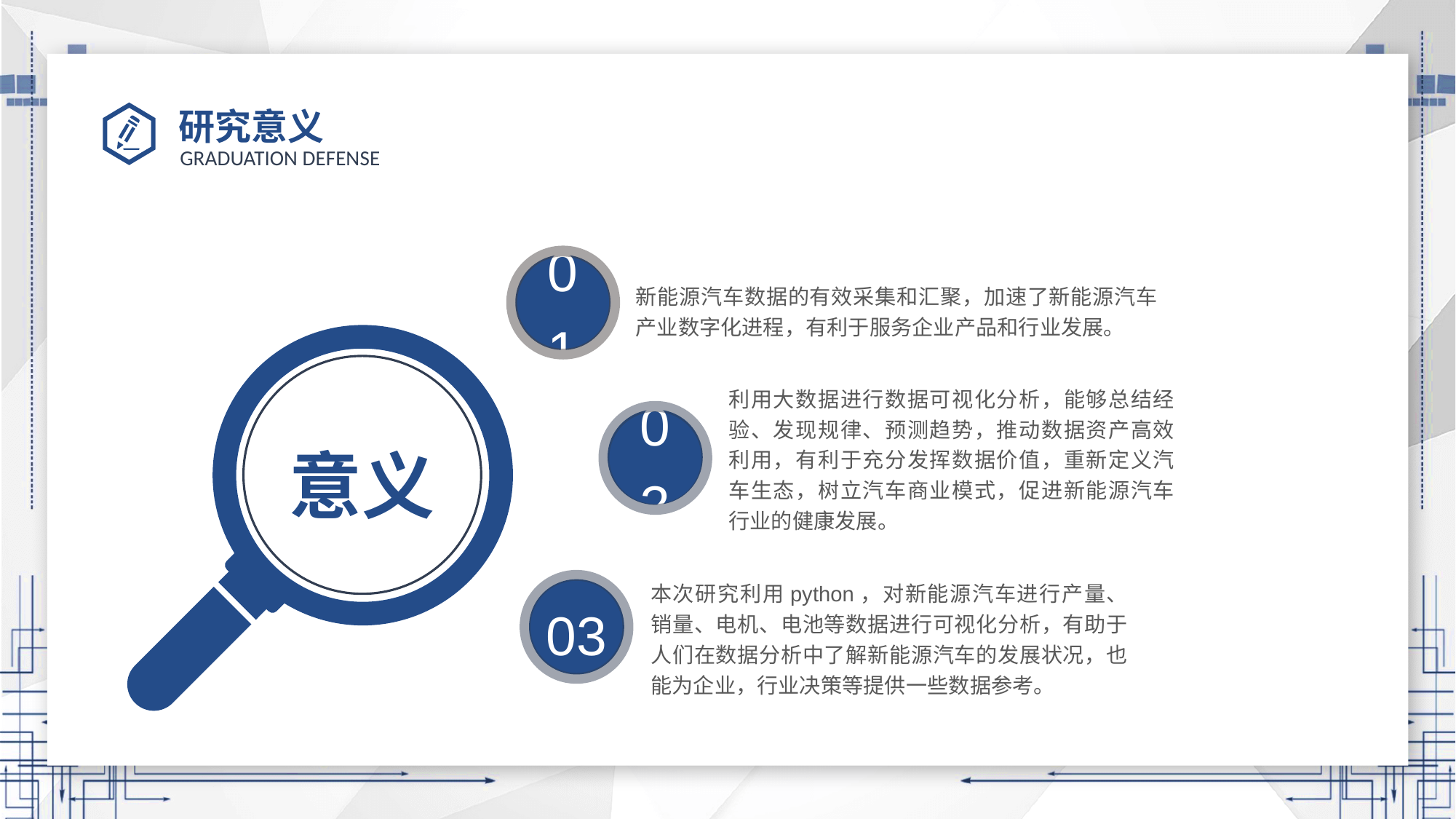

# 研究意义

01
新能源汽车数据的有效采集和汇聚，加速了新能源汽车产业数字化进程，有利于服务企业产品和行业发展。

意义

利用大数据进行数据可视化分析，能够总结经验、发现规律、预测趋势，推动数据资产高效利用，有利于充分发挥数据价值，重新定义汽车生态，树立汽车商业模式，促进新能源汽车行业的健康发展。

02

本次研究利用python，对新能源汽车进行产量、销量、电机、电池等数据进行可视化分析，有助于人们在数据分析中了解新能源汽车的发展状况，也能为企业，行业决策等提供一些数据参考。
03